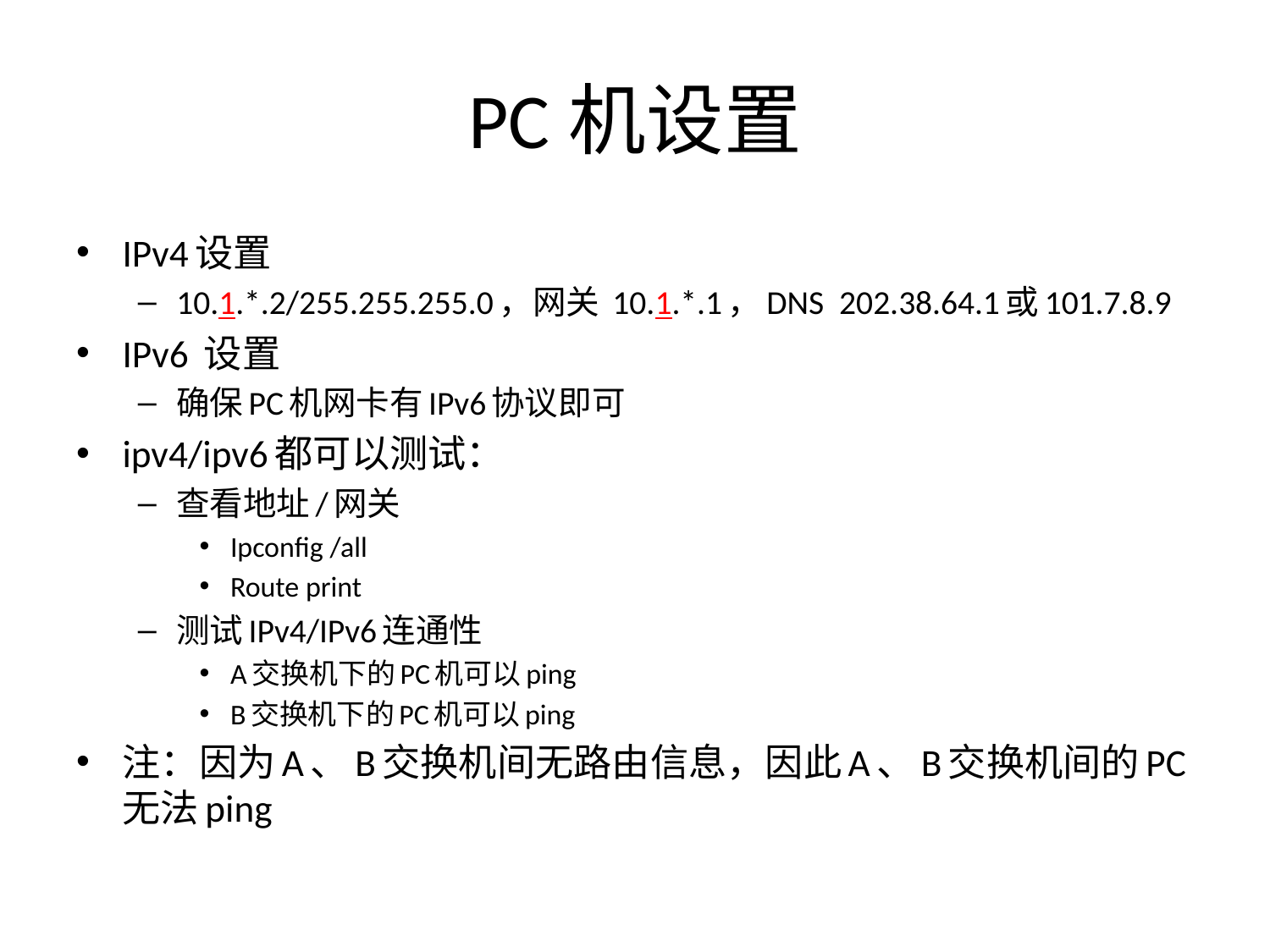

# PC机设置
IPv4设置
10.1.*.2/255.255.255.0，网关 10.1.*.1，DNS  202.38.64.1或101.7.8.9
IPv6 设置
确保PC机网卡有IPv6协议即可
ipv4/ipv6都可以测试：
查看地址/网关
Ipconfig /all
Route print
测试IPv4/IPv6连通性
A交换机下的PC机可以ping
B交换机下的PC机可以ping
注：因为A、B交换机间无路由信息，因此A、B交换机间的PC无法ping